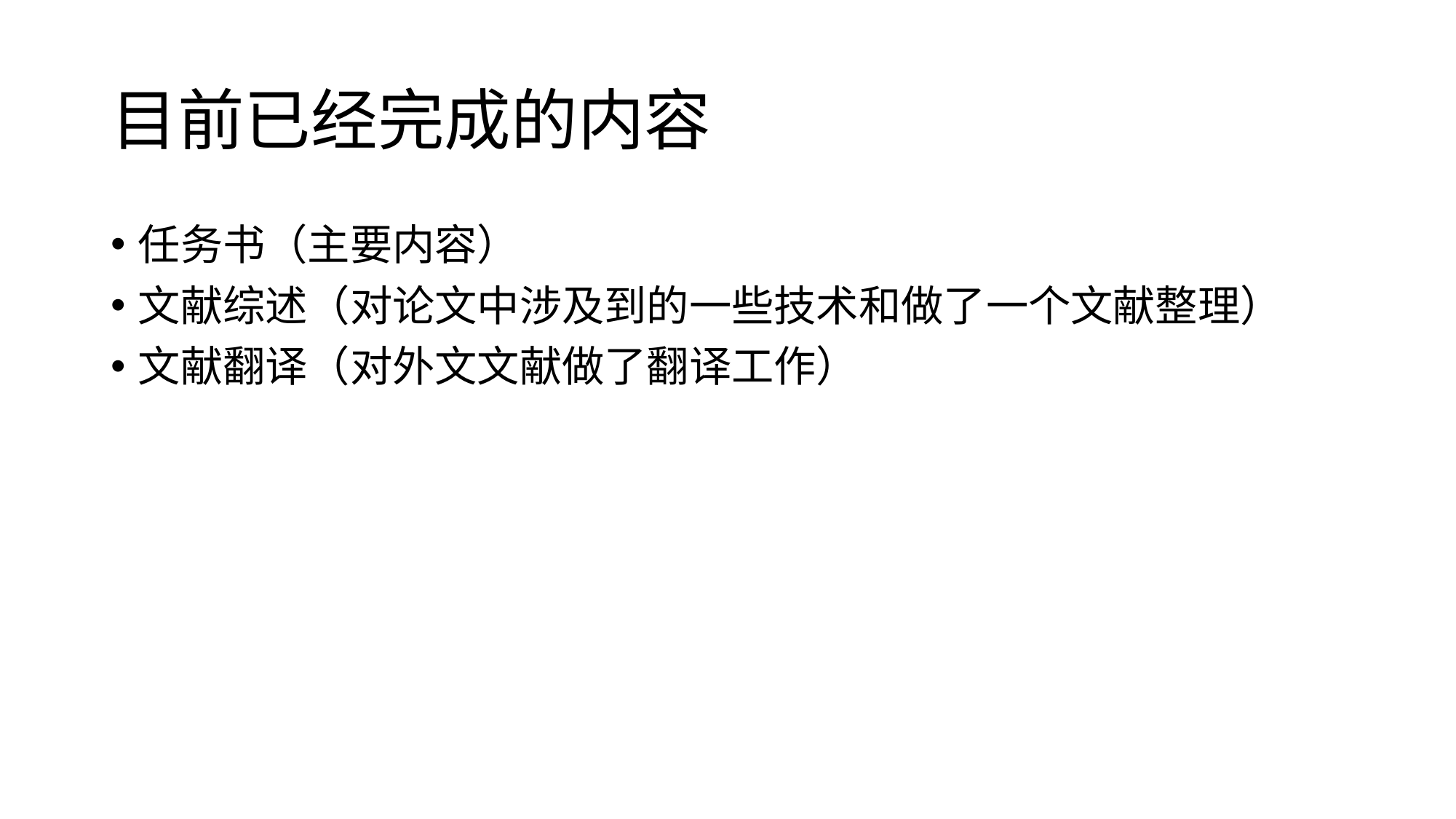

# 目前已经完成的内容
任务书（主要内容）
文献综述（对论文中涉及到的一些技术和做了一个文献整理）
文献翻译（对外文文献做了翻译工作）